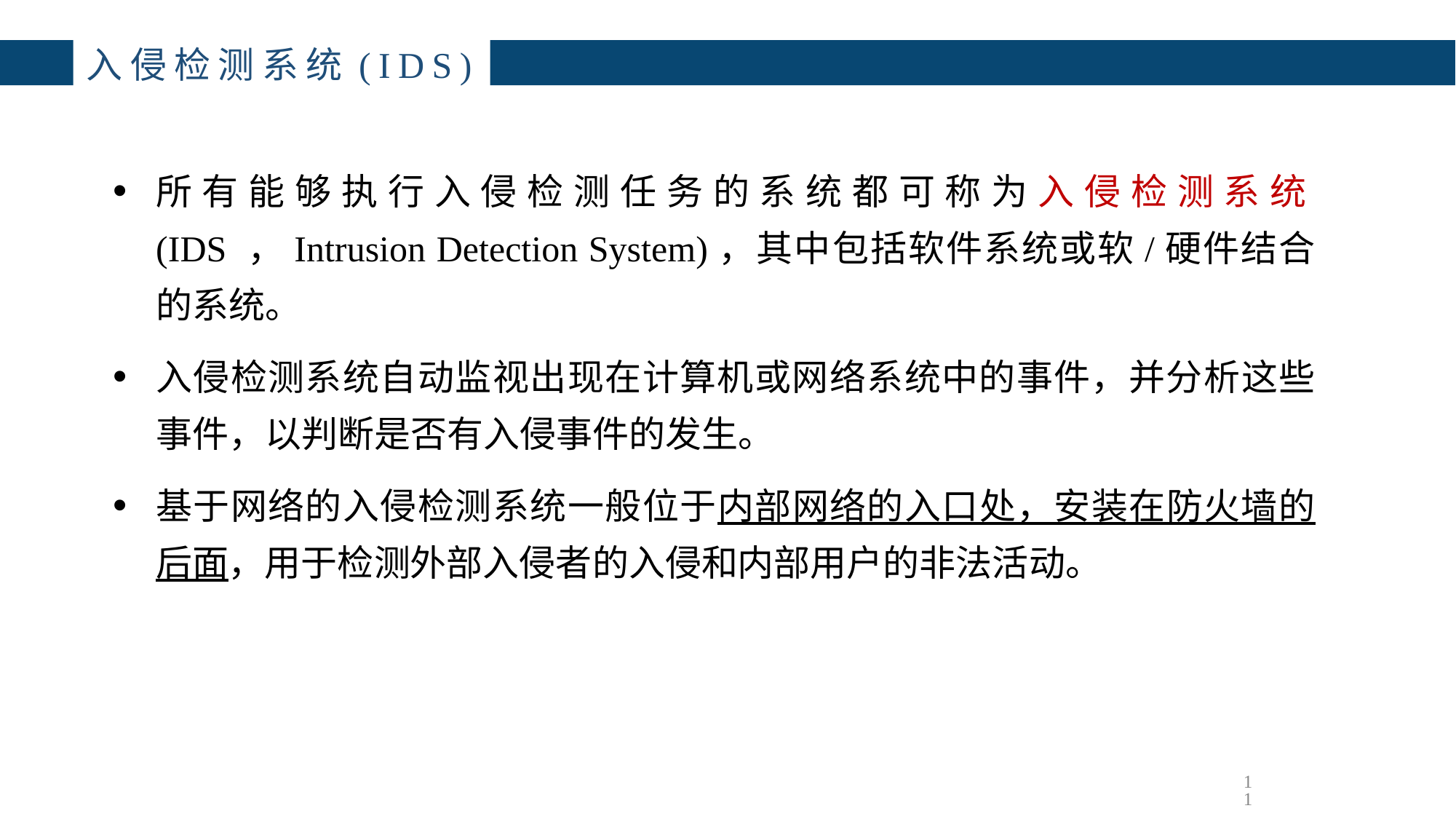

# 入侵检测系统(IDS)
所有能够执行入侵检测任务的系统都可称为入侵检测系统(IDS ，Intrusion Detection System)，其中包括软件系统或软/硬件结合的系统。
入侵检测系统自动监视出现在计算机或网络系统中的事件，并分析这些事件，以判断是否有入侵事件的发生。
基于网络的入侵检测系统一般位于内部网络的入口处，安装在防火墙的后面，用于检测外部入侵者的入侵和内部用户的非法活动。
11